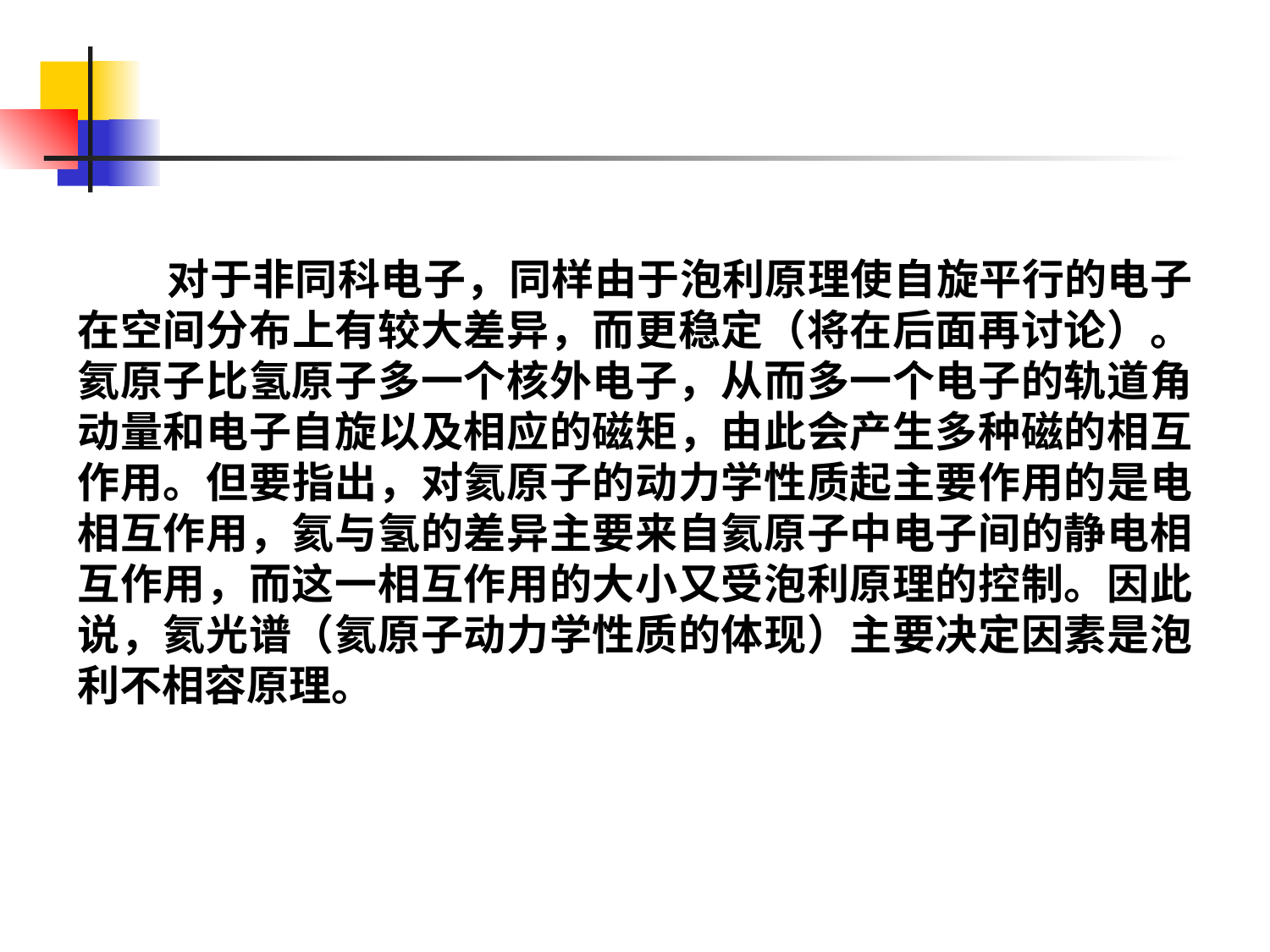

对于非同科电子，同样由于泡利原理使自旋平行的电子在空间分布上有较大差异，而更稳定（将在后面再讨论）。氦原子比氢原子多一个核外电子，从而多一个电子的轨道角动量和电子自旋以及相应的磁矩，由此会产生多种磁的相互作用。但要指出，对氦原子的动力学性质起主要作用的是电相互作用，氦与氢的差异主要来自氦原子中电子间的静电相互作用，而这一相互作用的大小又受泡利原理的控制。因此说，氦光谱（氦原子动力学性质的体现）主要决定因素是泡利不相容原理。